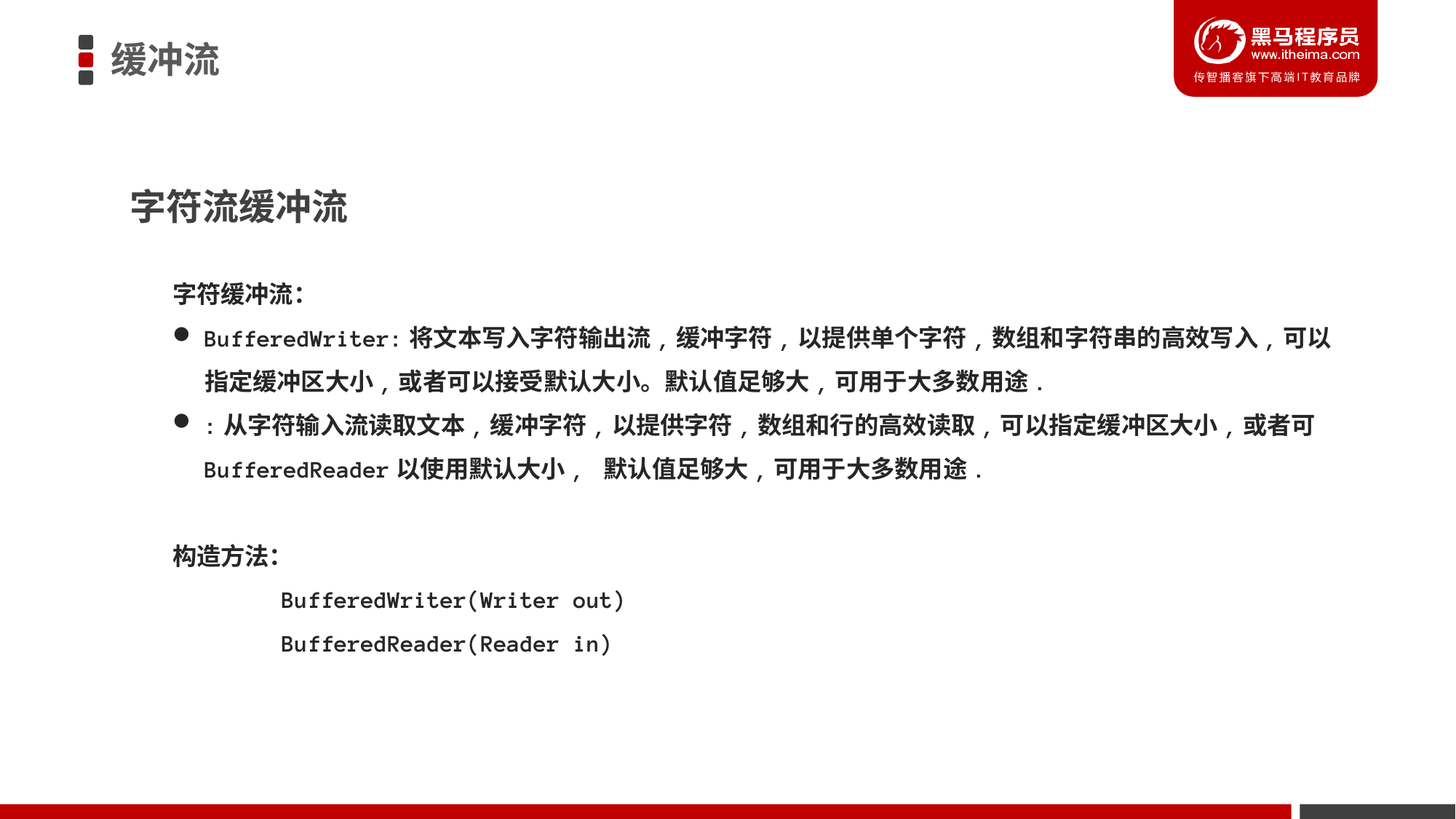

缓冲流
字符流缓冲流
字符缓冲流：
BufferedWriter:将文本写入字符输出流,缓冲字符,以提供单个字符,数组和字符串的高效写入,可以指定缓冲区大小,或者可以接受默认大小。默认值足够大,可用于大多数用途.
:从字符输入流读取文本,缓冲字符,以提供字符,数组和行的高效读取,可以指定缓冲区大小,或者可BufferedReader以使用默认大小, 默认值足够大,可用于大多数用途.

构造方法：
	BufferedWriter​(Writer out)
	BufferedReader​(Reader in)